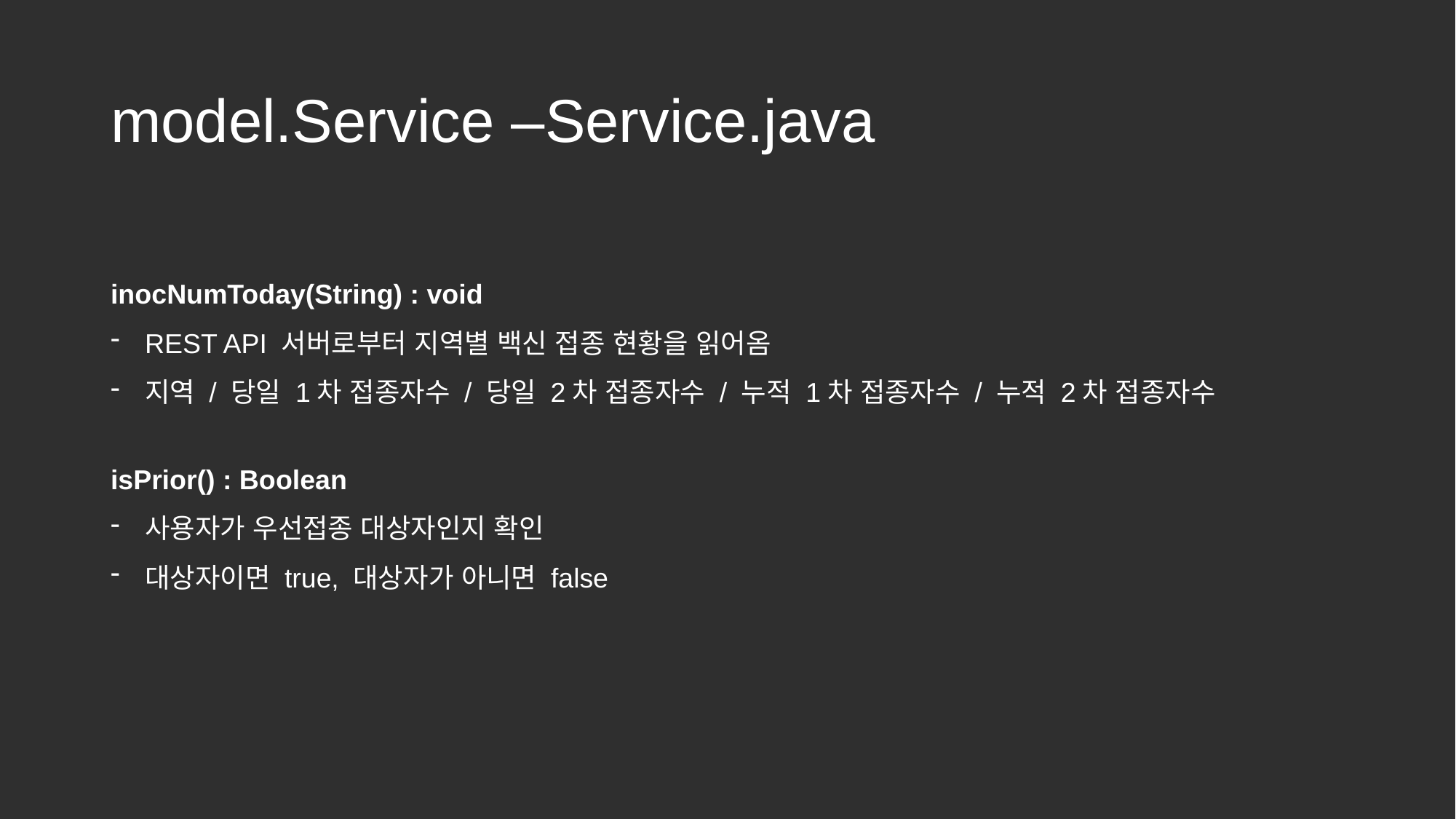

# model.Service –Service.java
inocNumToday(String) : void
REST API 서버로부터 지역별 백신 접종 현황을 읽어옴
지역 / 당일 1차 접종자수 / 당일 2차 접종자수 / 누적 1차 접종자수 / 누적 2차 접종자수
isPrior() : Boolean
사용자가 우선접종 대상자인지 확인
대상자이면 true, 대상자가 아니면 false